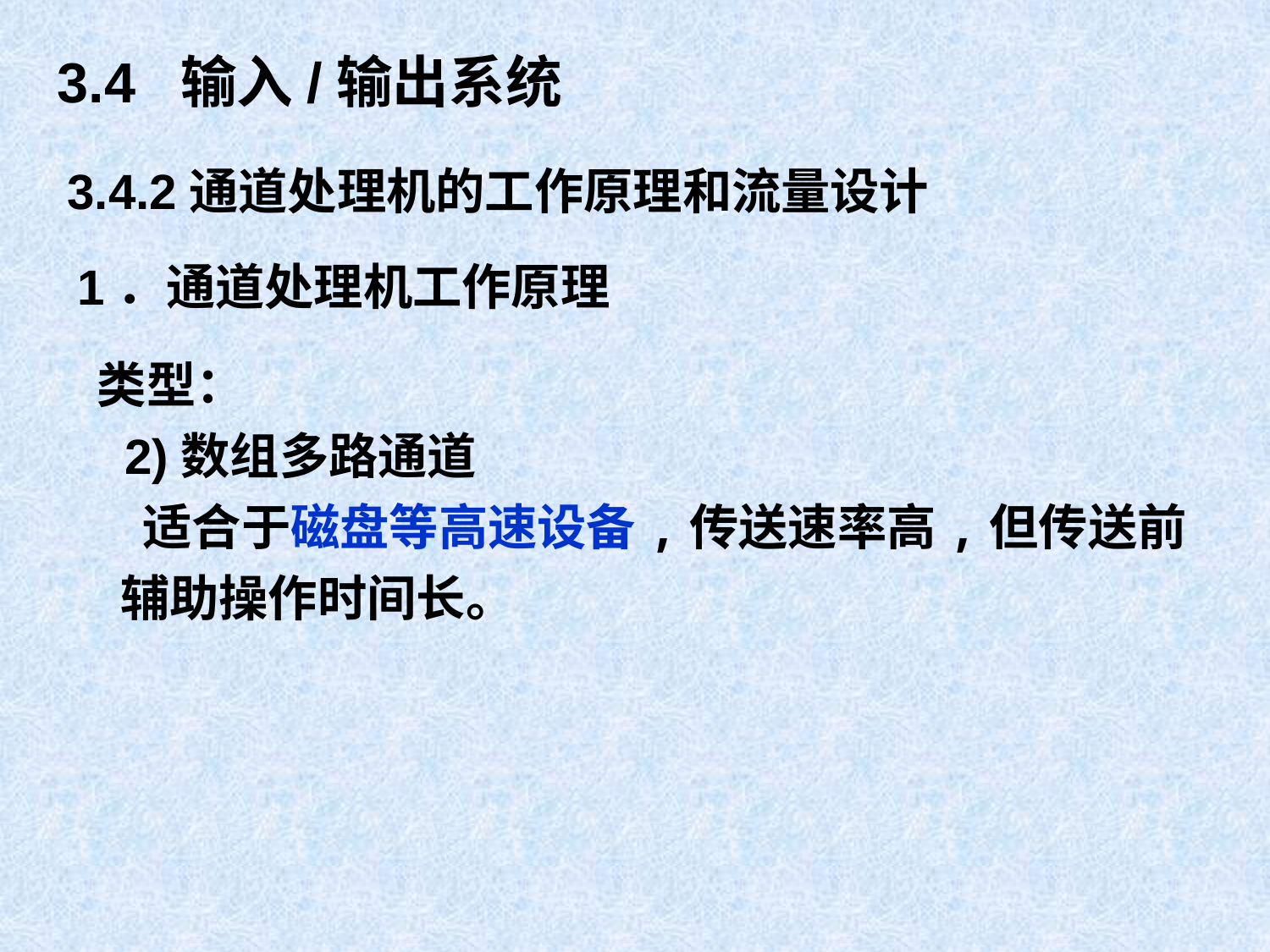

3.4  输入/输出系统
3.4.2通道处理机的工作原理和流量设计
1．通道处理机工作原理
类型：
  2)数组多路通道
   适合于磁盘等高速设备,传送速率高,但传送前
 辅助操作时间长。